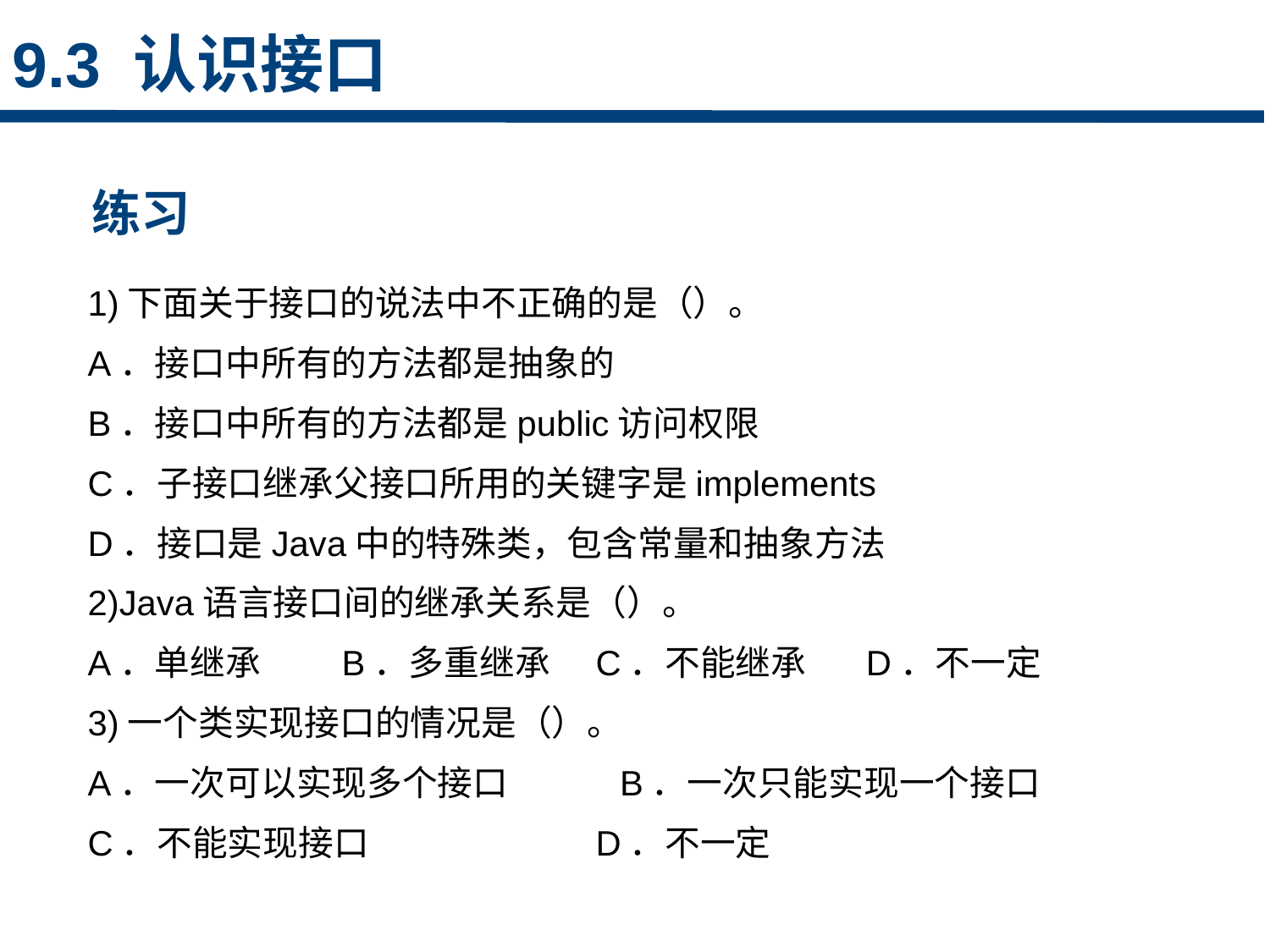

9.3 认识接口
练习
1)下面关于接口的说法中不正确的是（）。
A．接口中所有的方法都是抽象的
B．接口中所有的方法都是public访问权限
C．子接口继承父接口所用的关键字是implements
D．接口是Java中的特殊类，包含常量和抽象方法
2)Java语言接口间的继承关系是（）。
A．单继承	B．多重继承 	C．不能继承	 D．不一定
3)一个类实现接口的情况是（）。
A．一次可以实现多个接口	  B．一次只能实现一个接口
C．不能实现接口	 	D．不一定
点击添加文本
点击添加文本
点击添加文本
点击添加文本